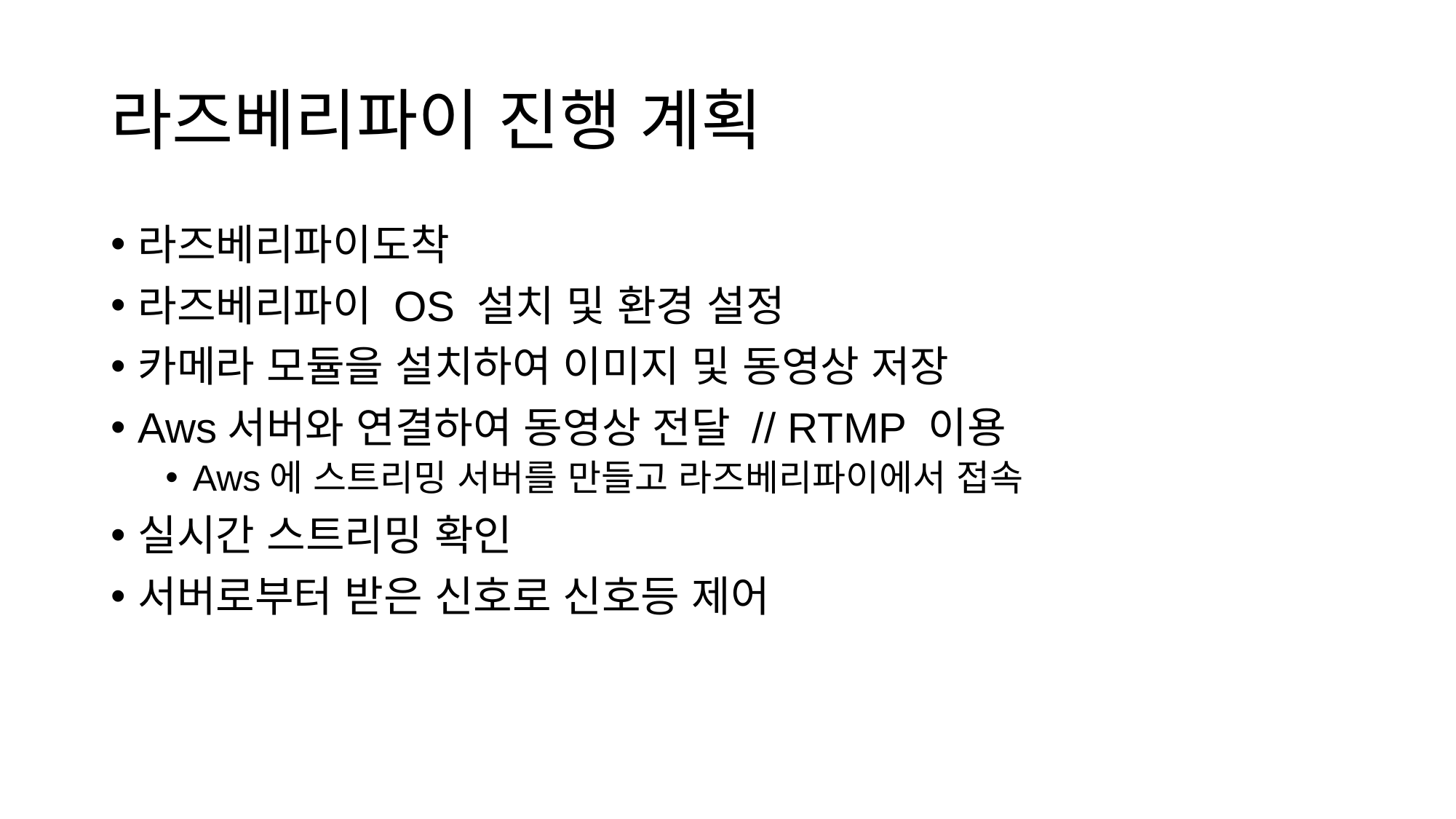

# 라즈베리파이 진행 계획
라즈베리파이도착
라즈베리파이 OS 설치 및 환경 설정
카메라 모듈을 설치하여 이미지 및 동영상 저장
Aws서버와 연결하여 동영상 전달 // RTMP 이용
Aws에 스트리밍 서버를 만들고 라즈베리파이에서 접속
실시간 스트리밍 확인
서버로부터 받은 신호로 신호등 제어